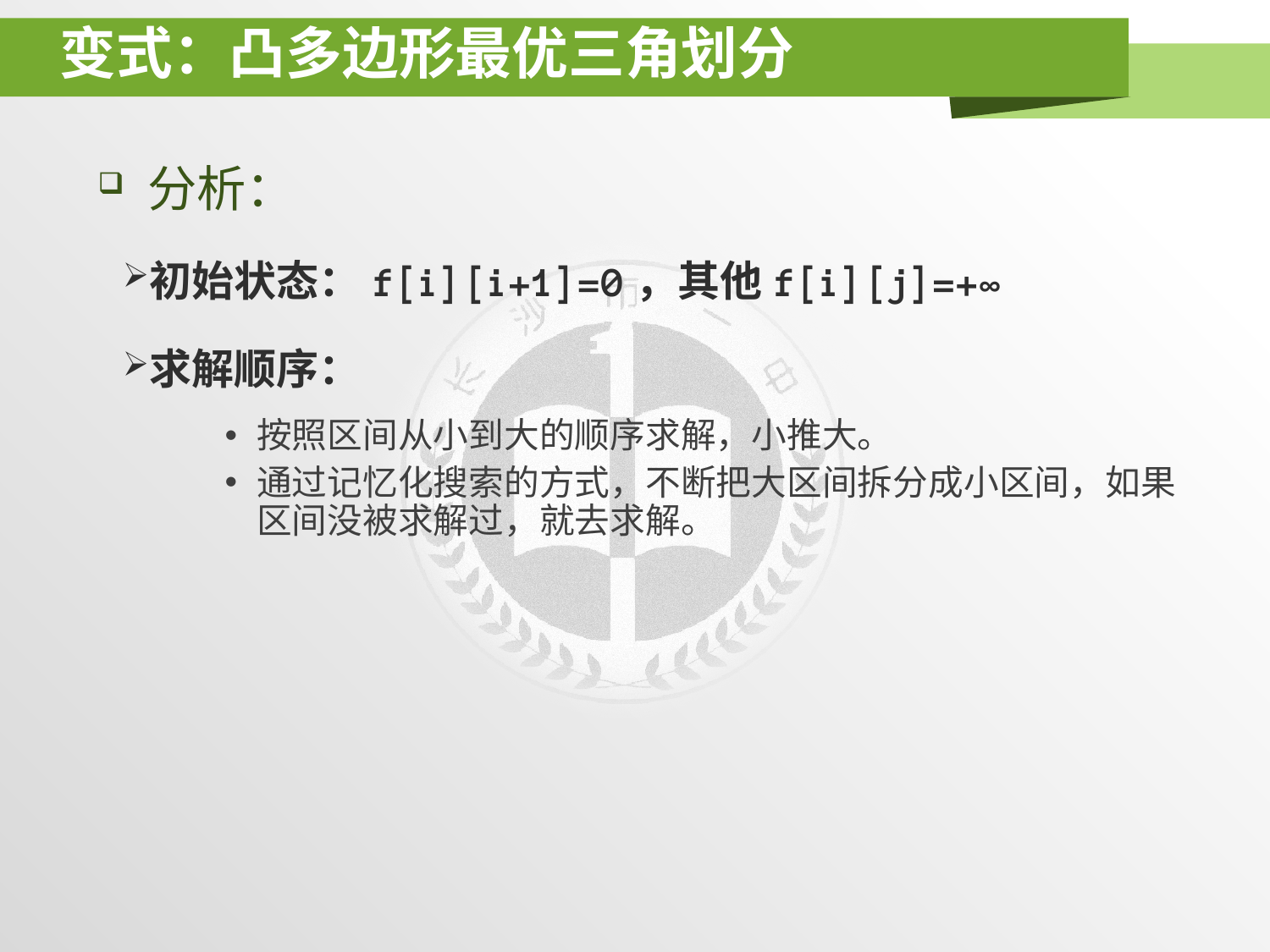

# 变式：凸多边形最优三角划分

分析：
初始状态：f[i][i+1]=0，其他f[i][j]=+∞
求解顺序：
按照区间从小到大的顺序求解，小推大。
通过记忆化搜索的方式，不断把大区间拆分成小区间，如果区间没被求解过，就去求解。